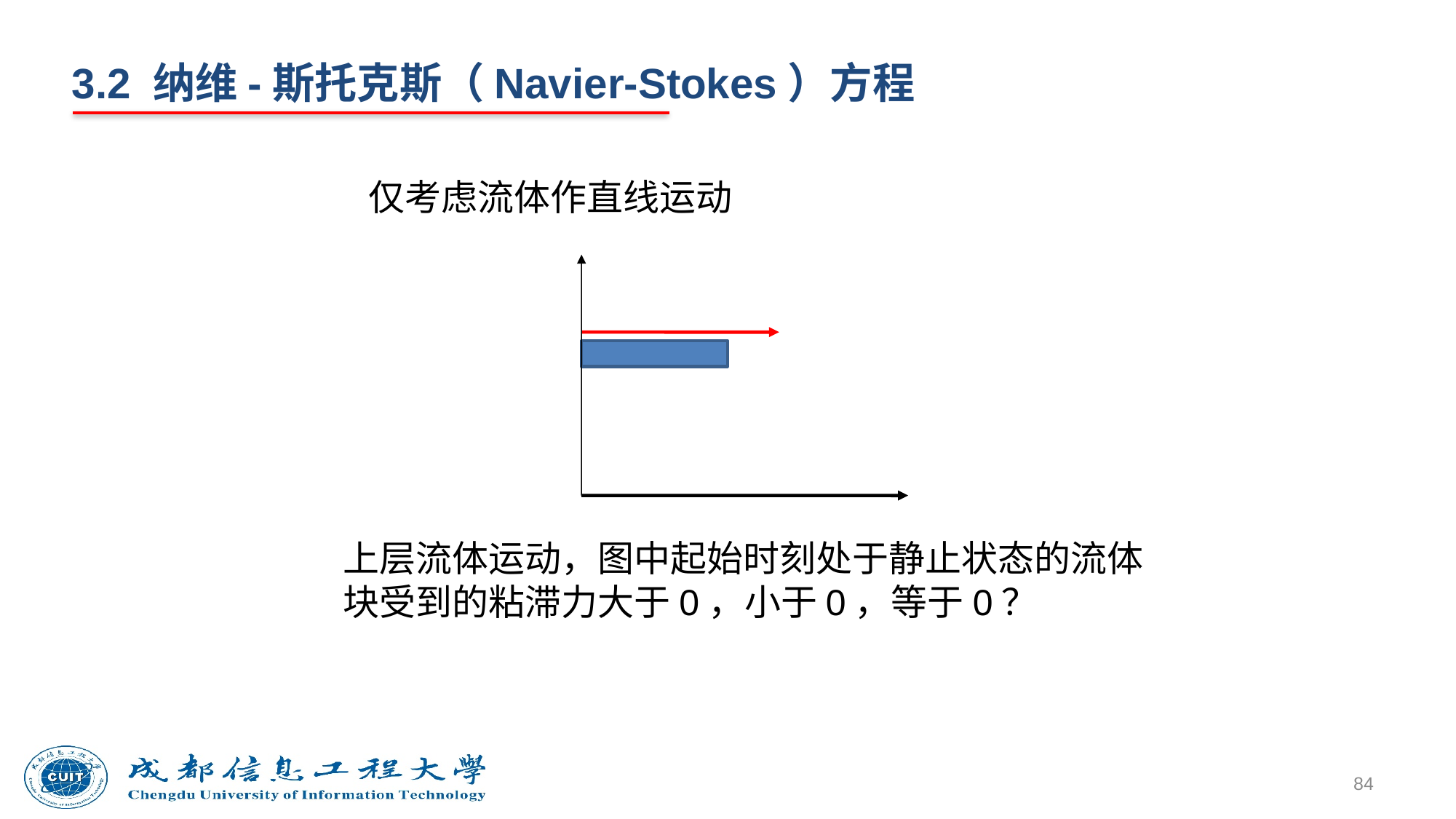

3.2 纳维-斯托克斯（Navier-Stokes）方程
仅考虑流体作直线运动

上层流体运动，图中起始时刻处于静止状态的流体块受到的粘滞力大于0，小于0，等于0？
84